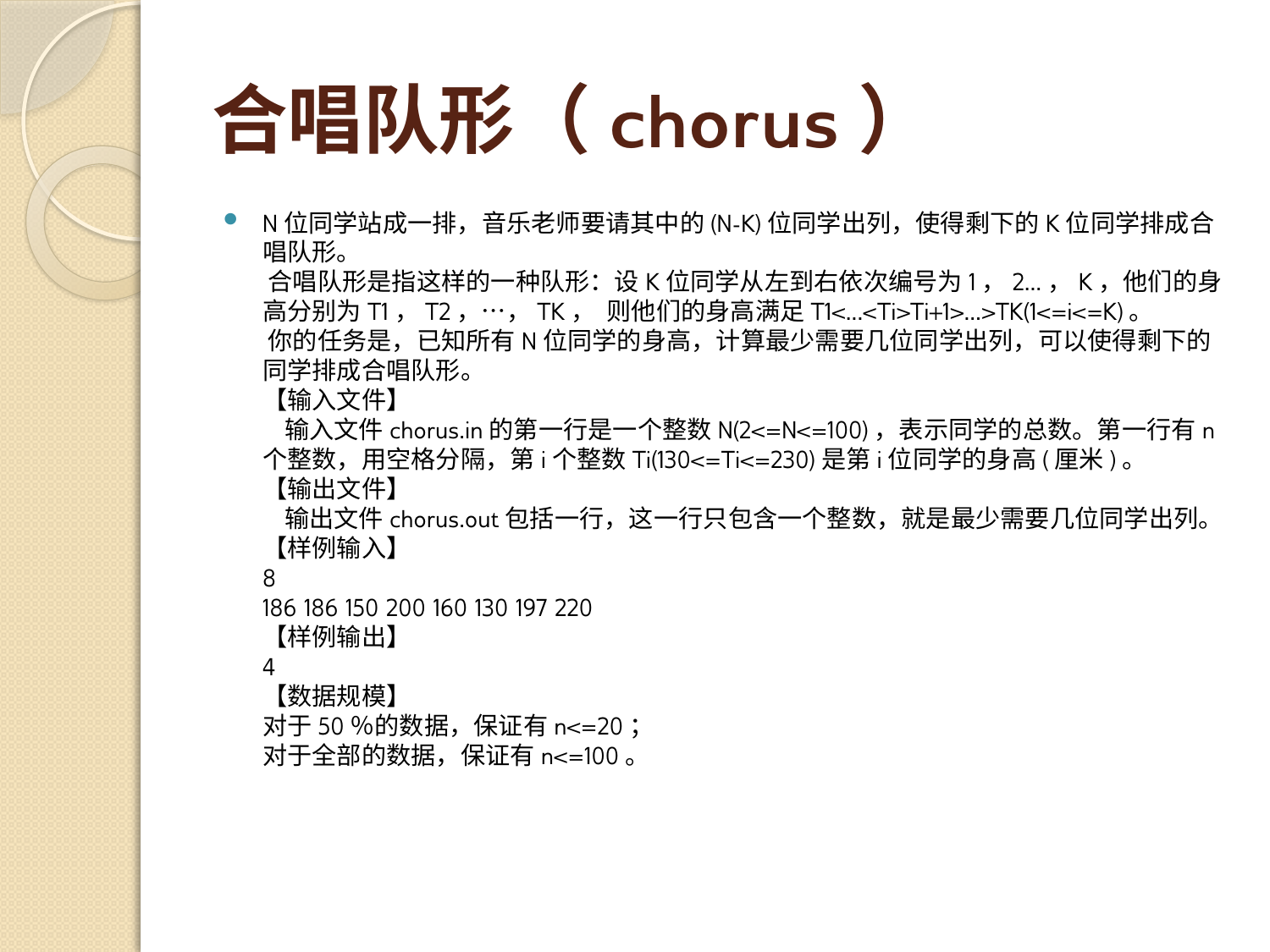

# 合唱队形（chorus）
N位同学站成一排，音乐老师要请其中的(N-K)位同学出列，使得剩下的K位同学排成合唱队形。
 合唱队形是指这样的一种队形：设K位同学从左到右依次编号为1，2…，K，他们的身高分别为T1，T2，…，TK，  则他们的身高满足T1<...<Ti>Ti+1>…>TK(1<=i<=K)。
 你的任务是，已知所有N位同学的身高，计算最少需要几位同学出列，可以使得剩下的同学排成合唱队形。
【输入文件】
    输入文件chorus.in的第一行是一个整数N(2<=N<=100)，表示同学的总数。第一行有n个整数，用空格分隔，第i个整数Ti(130<=Ti<=230)是第i位同学的身高(厘米)。
【输出文件】
    输出文件chorus.out包括一行，这一行只包含一个整数，就是最少需要几位同学出列。
【样例输入】
8
186 186 150 200 160 130 197 220
【样例输出】
4
【数据规模】
对于50％的数据，保证有n<=20；
对于全部的数据，保证有n<=100。